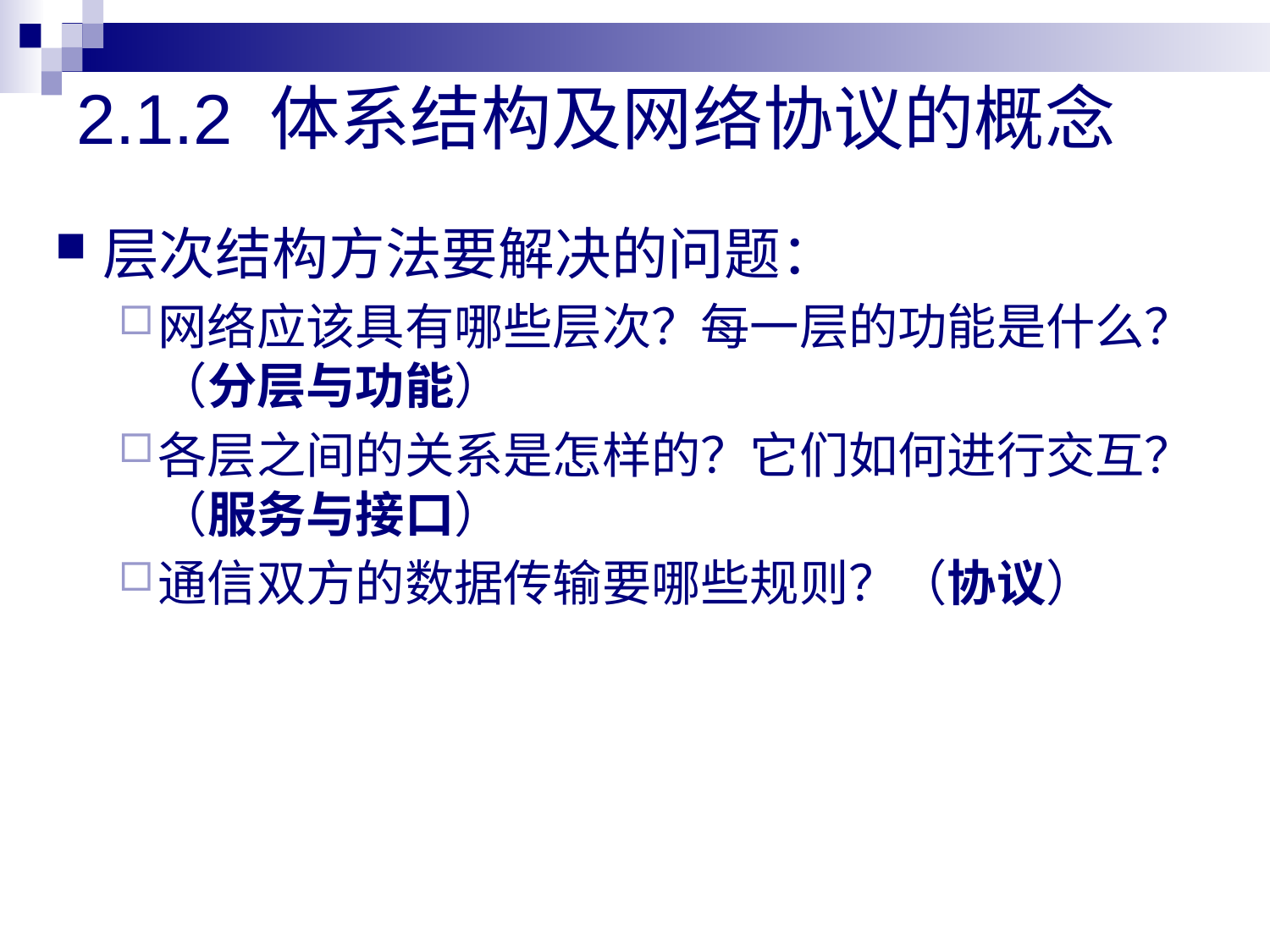

# 2.1.2 体系结构及网络协议的概念
层次结构方法要解决的问题：
网络应该具有哪些层次？每一层的功能是什么？（分层与功能）
各层之间的关系是怎样的？它们如何进行交互？（服务与接口）
通信双方的数据传输要哪些规则？（协议）